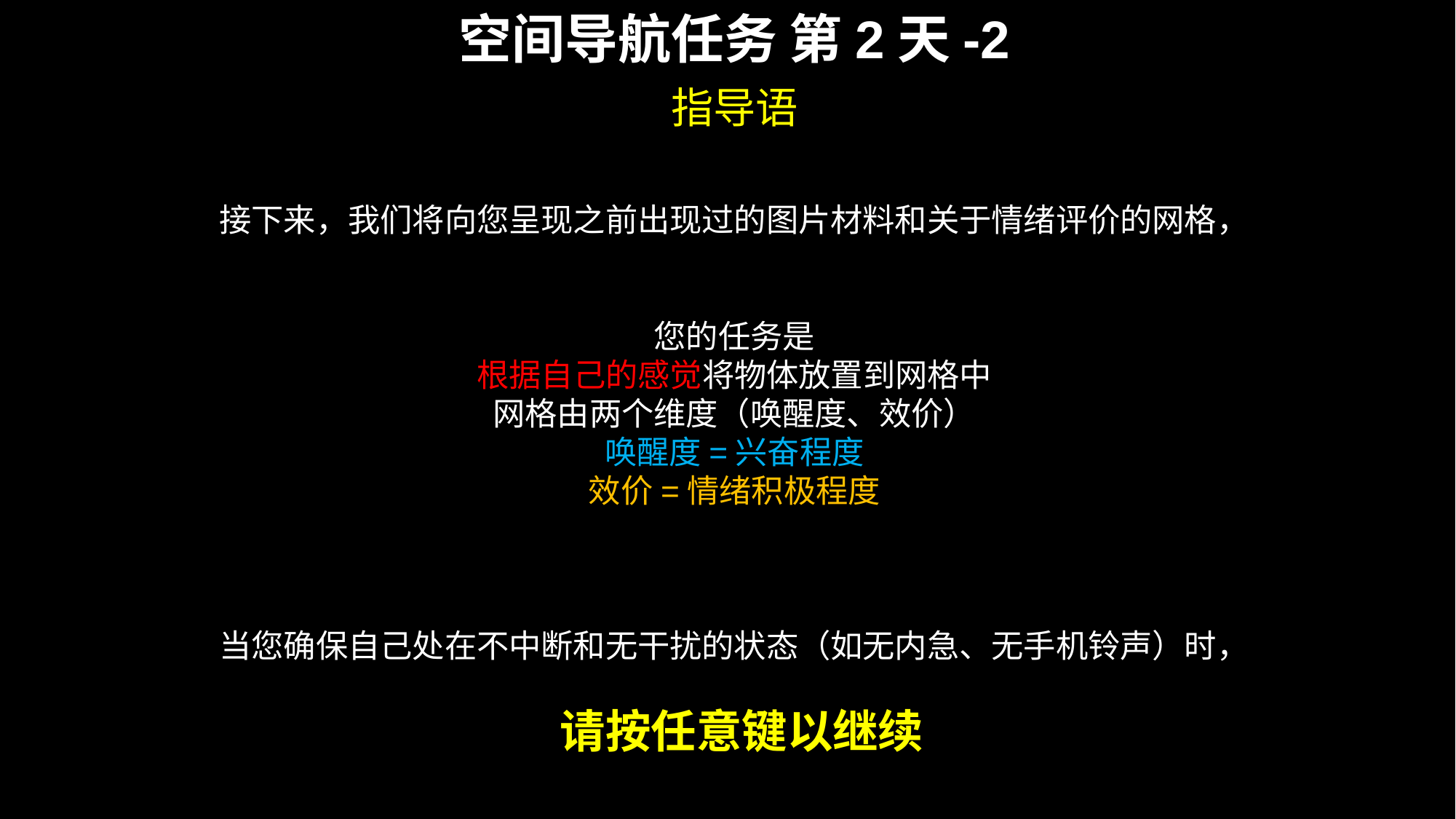

空间导航任务 第2天-2
指导语
接下来，我们将向您呈现之前出现过的图片材料和关于情绪评价的网格，

您的任务是
根据自己的感觉将物体放置到网格中
网格由两个维度（唤醒度、效价）
唤醒度=兴奋程度
效价=情绪积极程度

当您确保自己处在不中断和无干扰的状态（如无内急、无手机铃声）时，

 请按任意键以继续